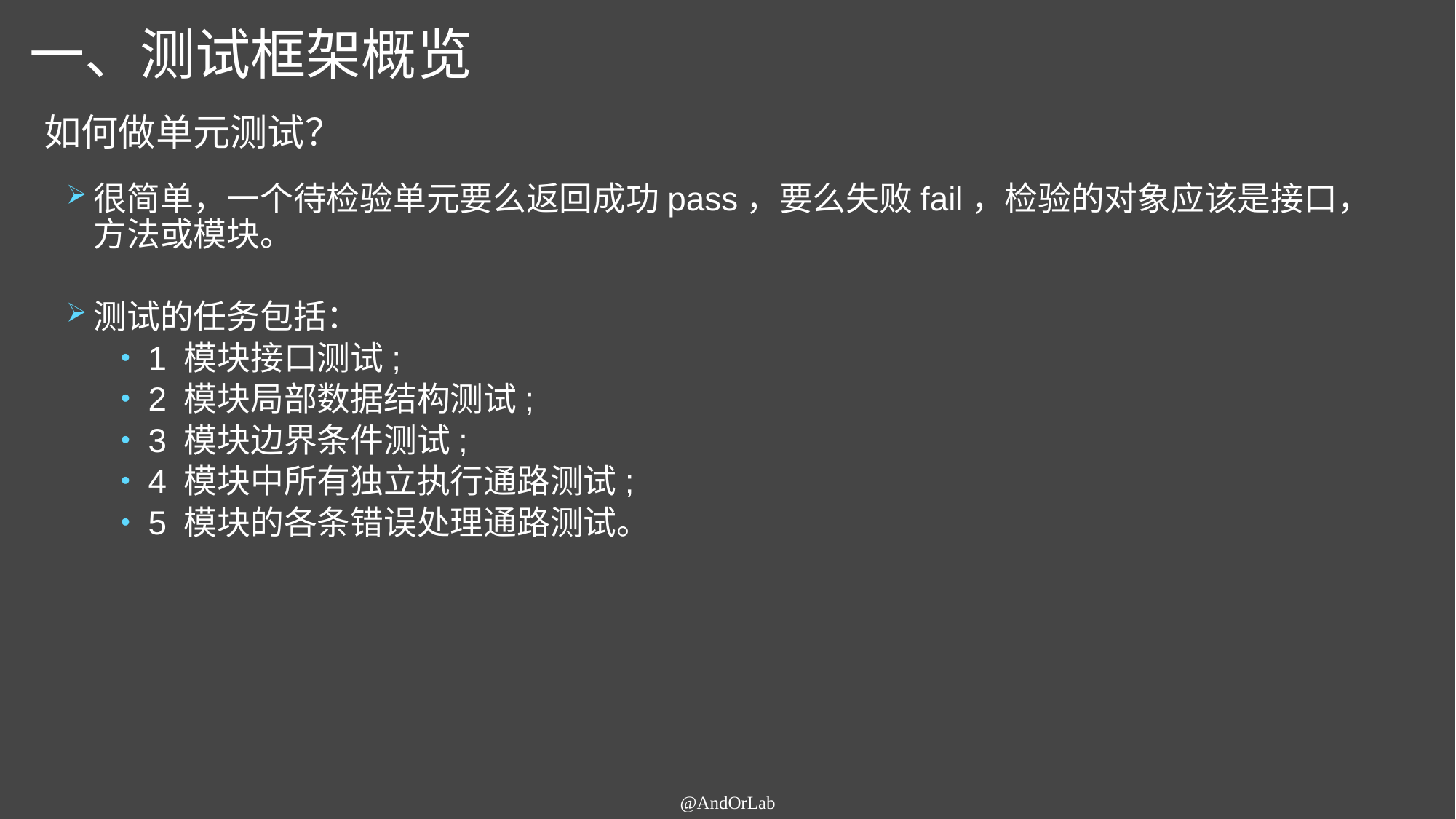

# 一、测试框架概览
如何做单元测试？
很简单，一个待检验单元要么返回成功pass，要么失败fail，检验的对象应该是接口，方法或模块。

测试的任务包括：
1 模块接口测试;
2 模块局部数据结构测试;
3 模块边界条件测试;
4 模块中所有独立执行通路测试;
5 模块的各条错误处理通路测试。
@AndOrLab